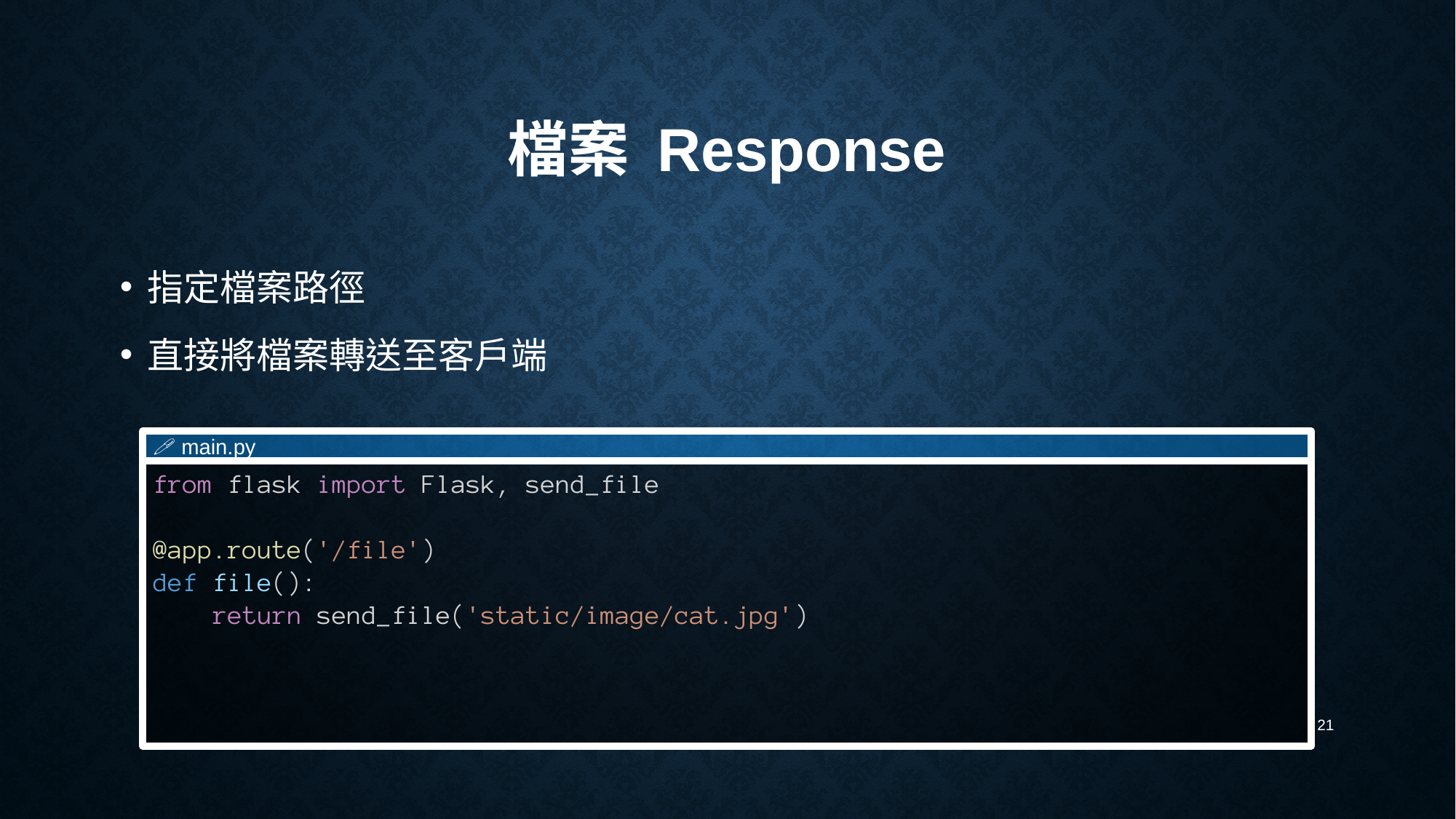

# 檔案 Response
指定檔案路徑
直接將檔案轉送至客戶端
🖊 main.py
from flask import Flask, send_file

@app.route('/file')
def file():
    return send_file('static/image/cat.jpg')
21